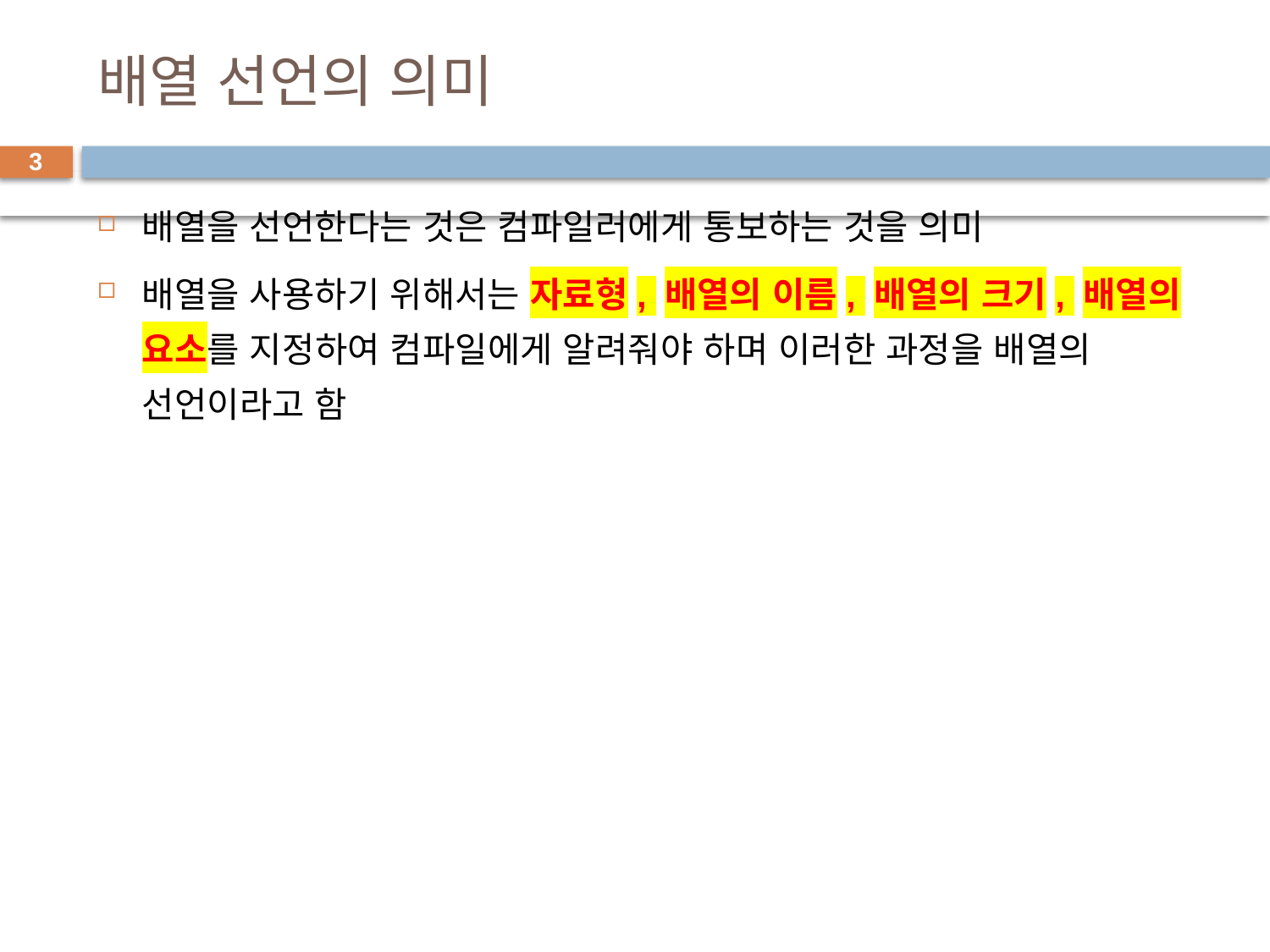

# 배열 선언의 의미
3
배열을 선언한다는 것은 컴파일러에게 통보하는 것을 의미
배열을 사용하기 위해서는 자료형, 배열의 이름, 배열의 크기, 배열의 요소를 지정하여 컴파일에게 알려줘야 하며 이러한 과정을 배열의 선언이라고 함